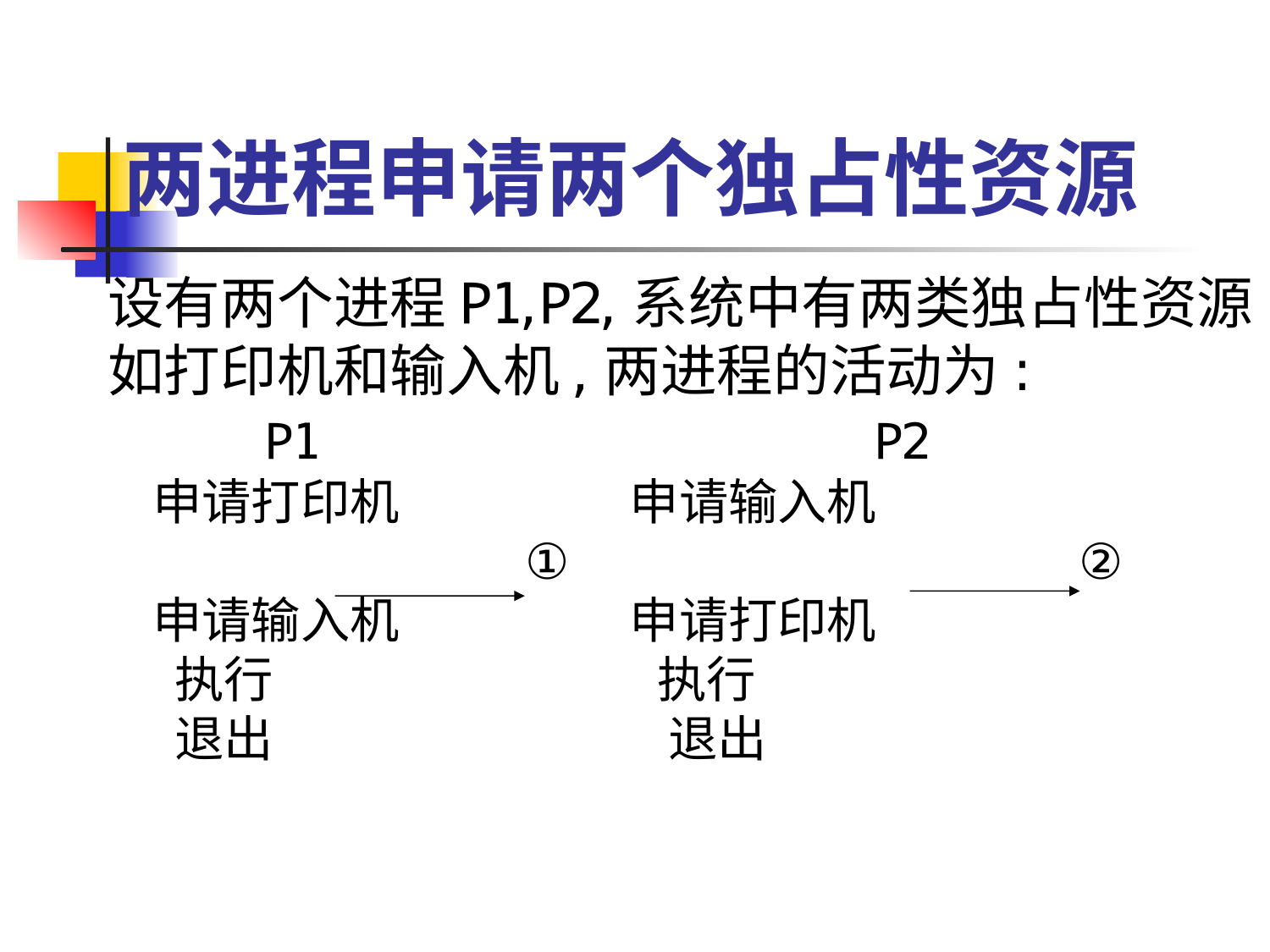

两进程申请两个独占性资源
设有两个进程P1,P2,系统中有两类独占性资源如打印机和输入机,两进程的活动为:
         P1                                    P2
   申请打印机                     申请输入机
                           ①                                 ②
   申请输入机                     申请打印机
     执行                                   执行
     退出                                    退出